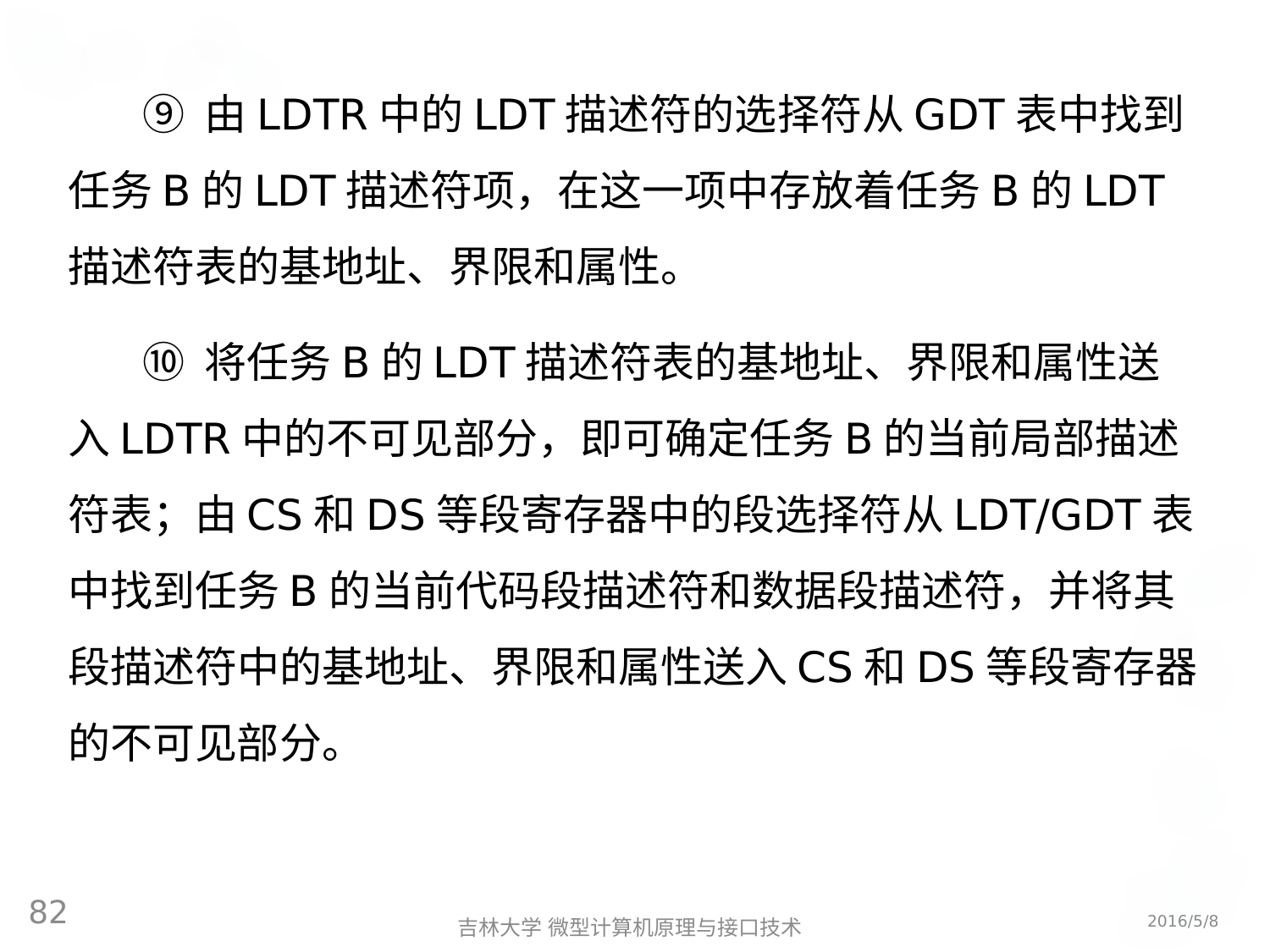

⑨ 由LDTR中的LDT描述符的选择符从GDT表中找到任务B的LDT描述符项，在这一项中存放着任务B的LDT描述符表的基地址、界限和属性。
⑩ 将任务B的LDT描述符表的基地址、界限和属性送入LDTR中的不可见部分，即可确定任务B的当前局部描述符表；由CS和DS等段寄存器中的段选择符从LDT/GDT表中找到任务B的当前代码段描述符和数据段描述符，并将其段描述符中的基地址、界限和属性送入CS和DS等段寄存器的不可见部分。
82
2016/5/8
吉林大学 微型计算机原理与接口技术